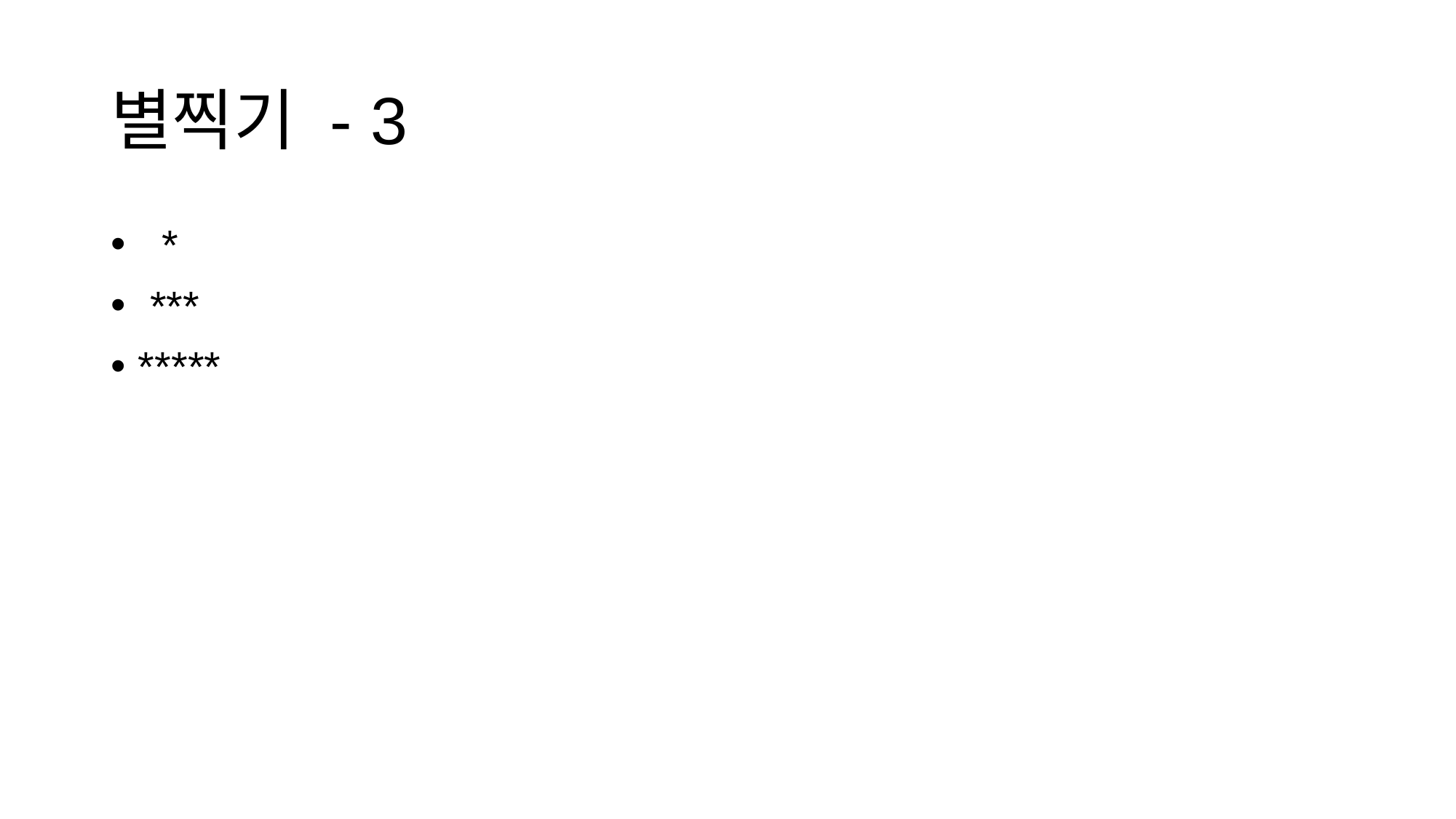

# 별찍기 - 3
  *
 ***
*****